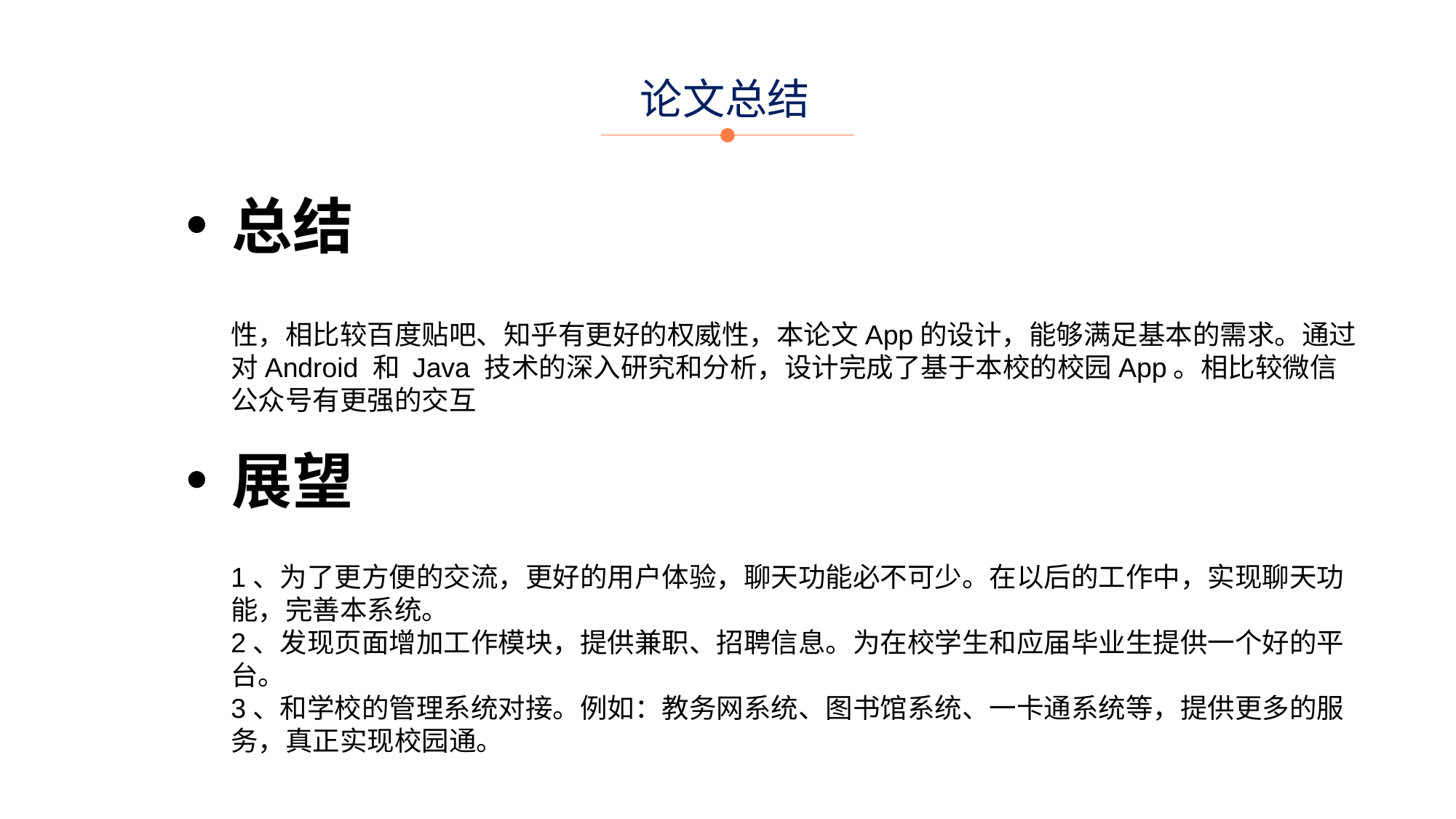

论文总结

总结

性，相比较百度贴吧、知乎有更好的权威性，本论文App的设计，能够满足基本的需求。通过对Android 和 Java 技术的深入研究和分析，设计完成了基于本校的校园App。相比较微信公众号有更强的交互
展望

1、为了更方便的交流，更好的用户体验，聊天功能必不可少。在以后的工作中，实现聊天功能，完善本系统。
2、发现页面增加工作模块，提供兼职、招聘信息。为在校学生和应届毕业生提供一个好的平台。
3、和学校的管理系统对接。例如：教务网系统、图书馆系统、一卡通系统等，提供更多的服务，真正实现校园通。